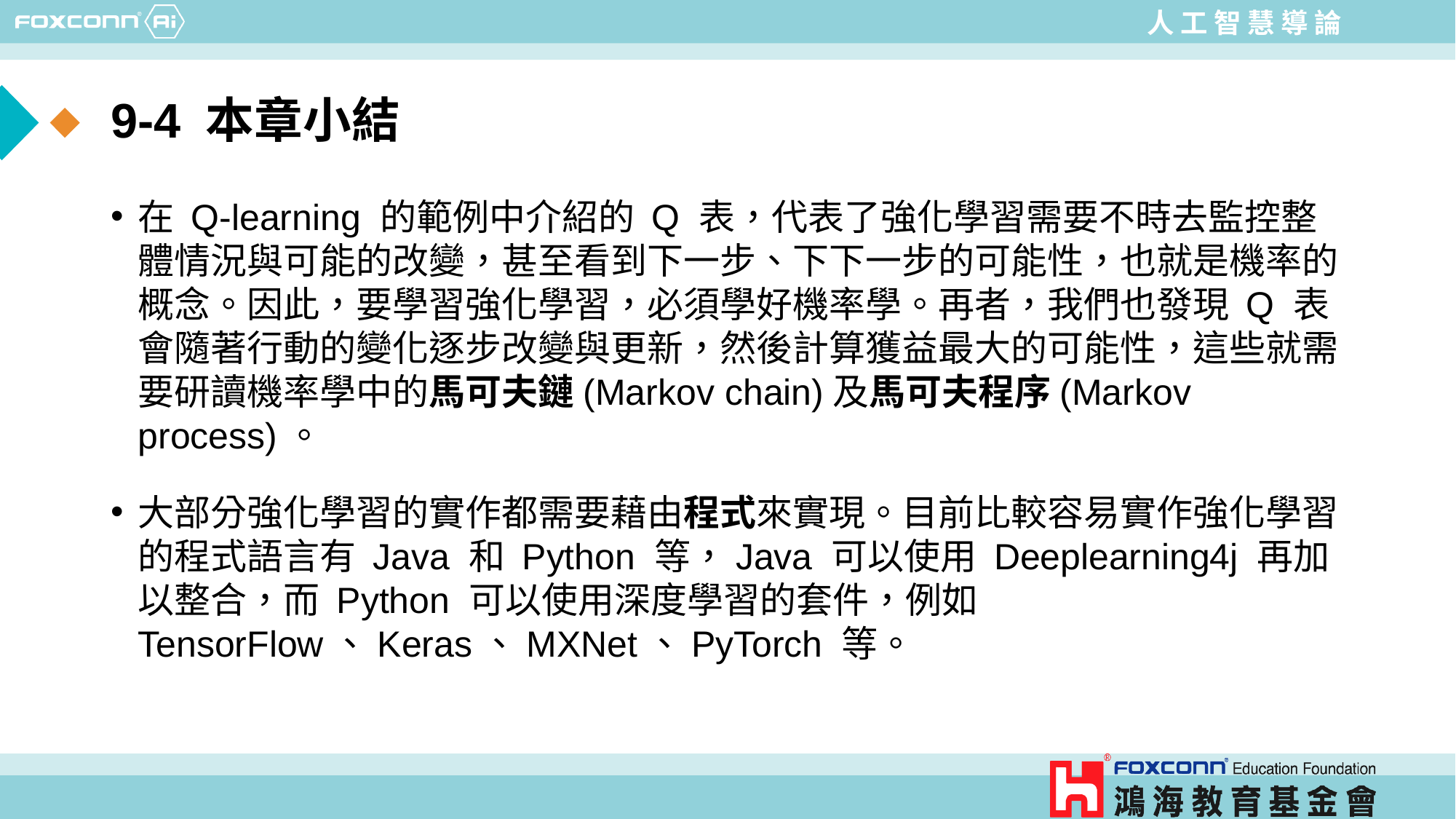

# 9-4 本章小結
在 Q-learning 的範例中介紹的 Q 表，代表了強化學習需要不時去監控整體情況與可能的改變，甚至看到下一步、下下一步的可能性，也就是機率的概念。因此，要學習強化學習，必須學好機率學。再者，我們也發現 Q 表會隨著行動的變化逐步改變與更新，然後計算獲益最大的可能性，這些就需要研讀機率學中的馬可夫鏈(Markov chain)及馬可夫程序(Markov process)。
大部分強化學習的實作都需要藉由程式來實現。目前比較容易實作強化學習的程式語言有 Java 和 Python 等，Java 可以使用 Deeplearning4j 再加以整合，而 Python 可以使用深度學習的套件，例如 TensorFlow、Keras、MXNet、PyTorch 等。